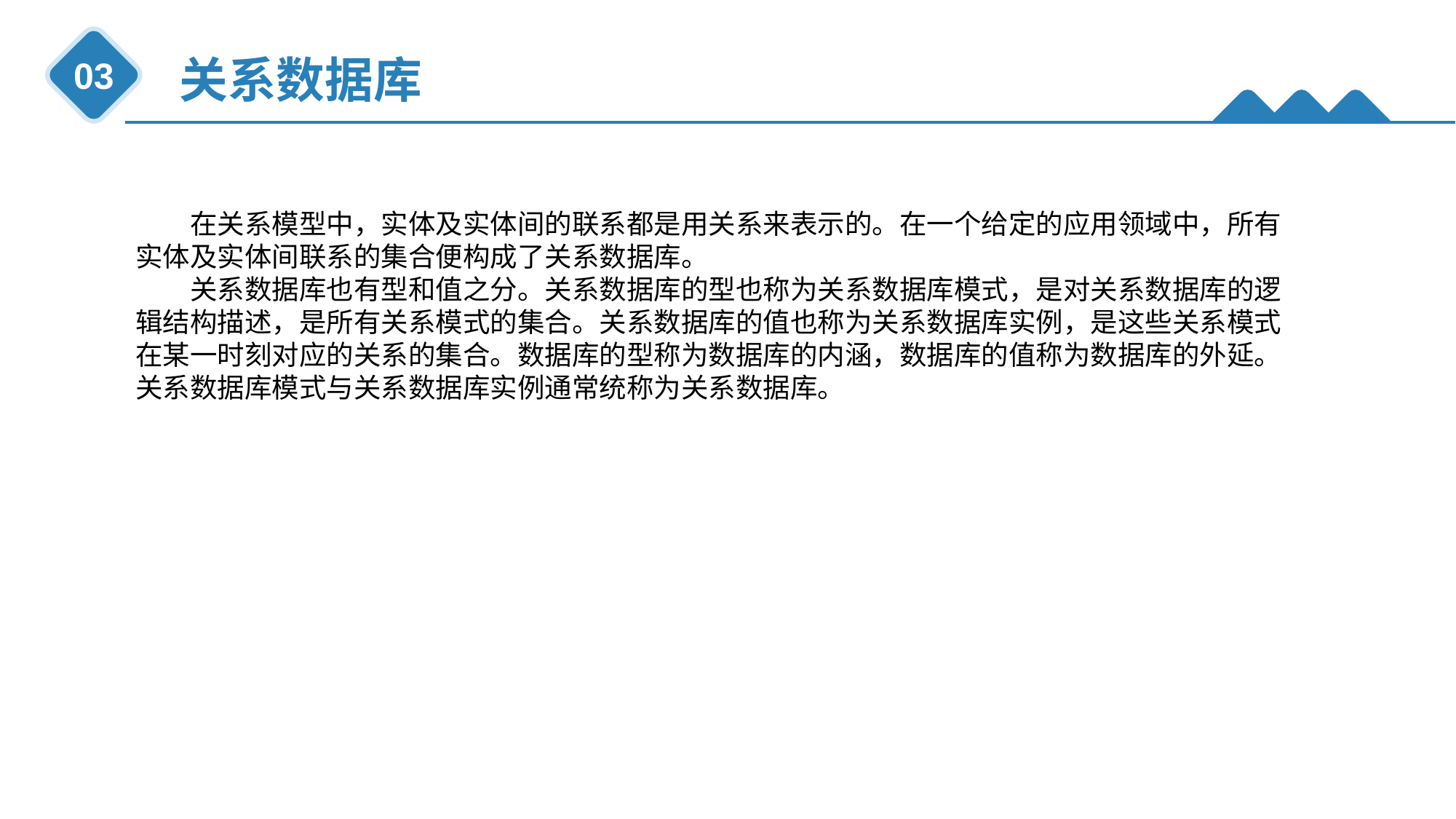

关系数据库
03

在关系模型中，实体及实体间的联系都是用关系来表示的。在一个给定的应用领域中，所有实体及实体间联系的集合便构成了关系数据库。
关系数据库也有型和值之分。关系数据库的型也称为关系数据库模式，是对关系数据库的逻辑结构描述，是所有关系模式的集合。关系数据库的值也称为关系数据库实例，是这些关系模式在某一时刻对应的关系的集合。数据库的型称为数据库的内涵，数据库的值称为数据库的外延。关系数据库模式与关系数据库实例通常统称为关系数据库。